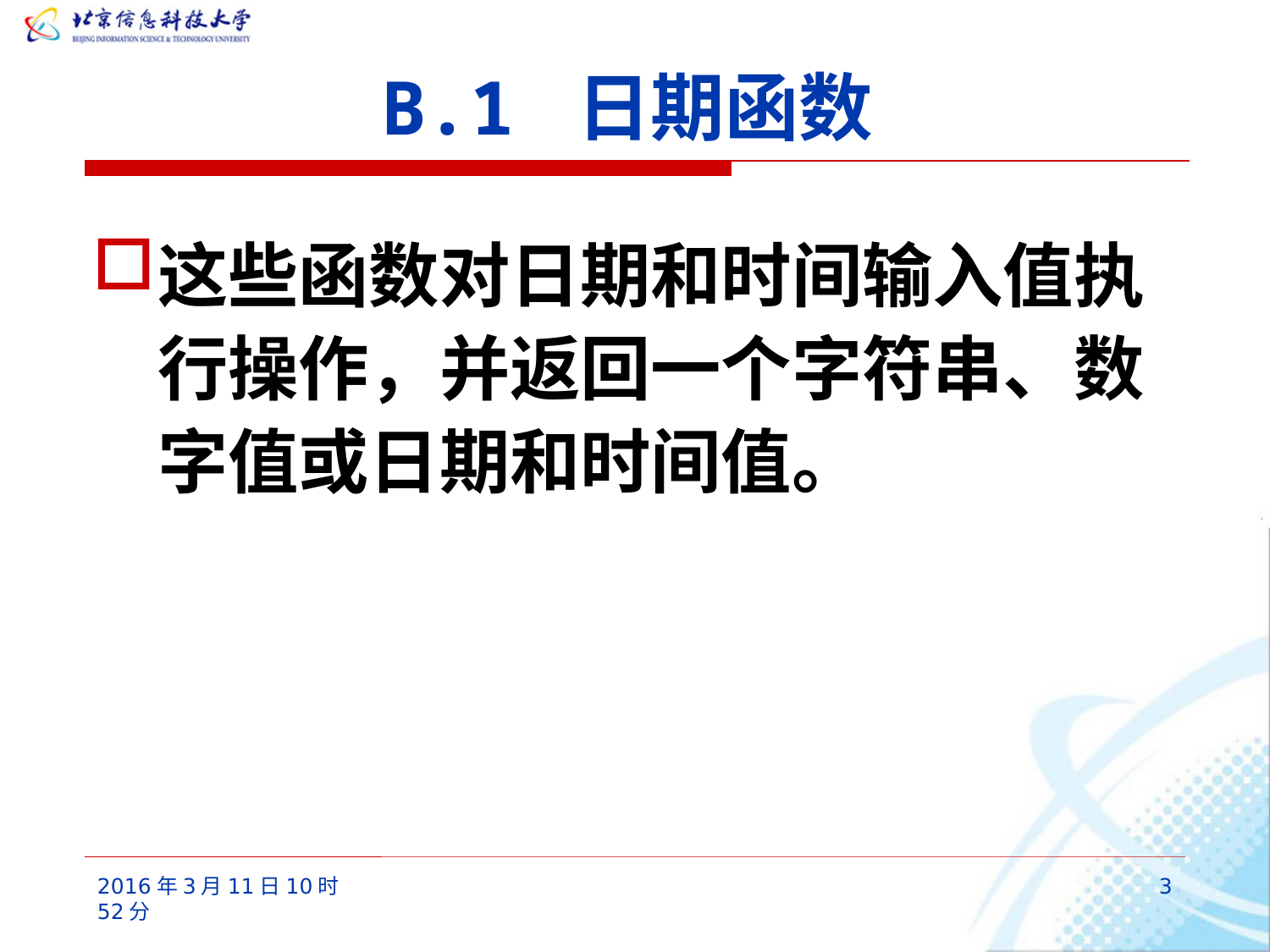

# B.1 日期函数
这些函数对日期和时间输入值执行操作，并返回一个字符串、数字值或日期和时间值。
2016年3月11日10时52分
3